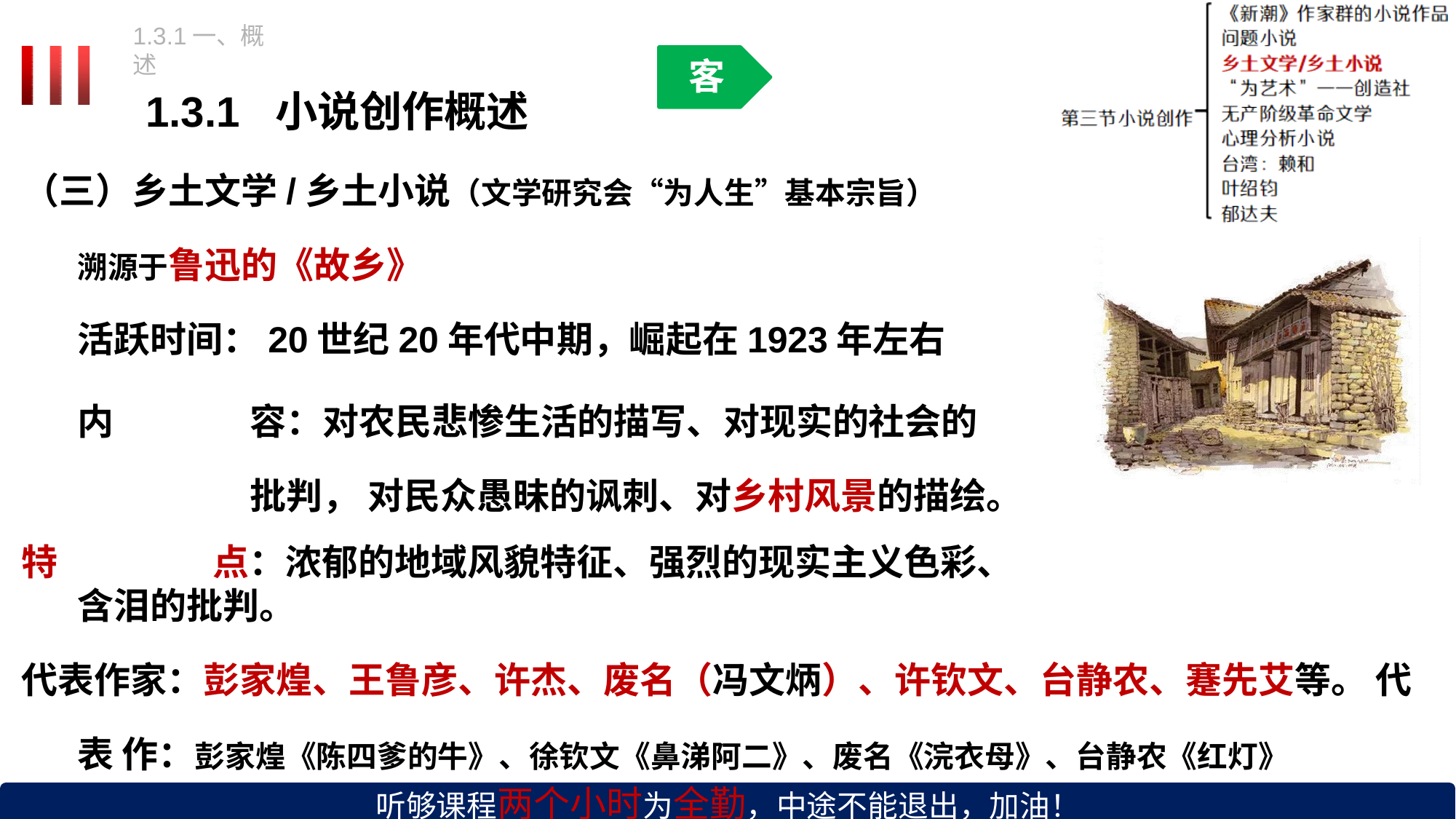

1.3.1一、概述

客
# 1.3.1	小说创作概述
（三）乡土文学/乡土小说（文学研究会“为人生”基本宗旨）
溯源于鲁迅的《故乡》
活跃时间：20世纪20年代中期，崛起在1923年左右
内	容：对农民悲惨生活的描写、对现实的社会的批判， 对民众愚昧的讽刺、对乡村风景的描绘。
特	点：浓郁的地域风貌特征、强烈的现实主义色彩、含泪的批判。
代表作家：彭家煌、王鲁彦、许杰、废名（冯文炳）、许钦文、台静农、蹇先艾等。 代 表 作：彭家煌《陈四爹的牛》、徐钦文《鼻涕阿二》、废名《浣衣母》、台静农《红灯》

听够课程两个小时为全勤，中途不能退出，加油！